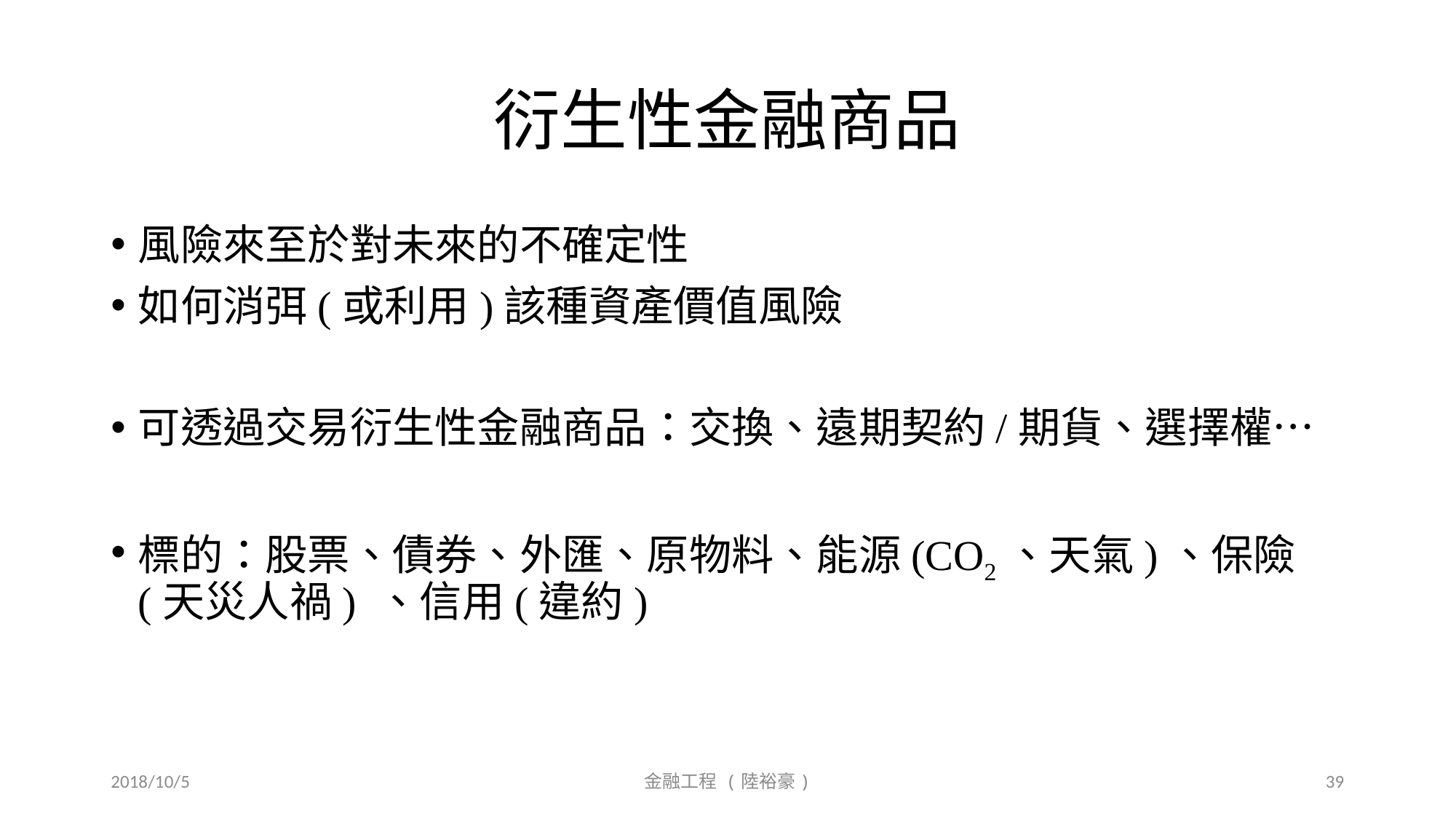

# 衍生性金融商品
風險來至於對未來的不確定性
如何消弭(或利用)該種資產價值風險

可透過交易衍生性金融商品：交換、遠期契約/期貨、選擇權…

標的：股票、債券、外匯、原物料、能源(CO2、天氣)、保險(天災人禍) 、信用(違約)

2018/10/5
金融工程 (陸裕豪)
39